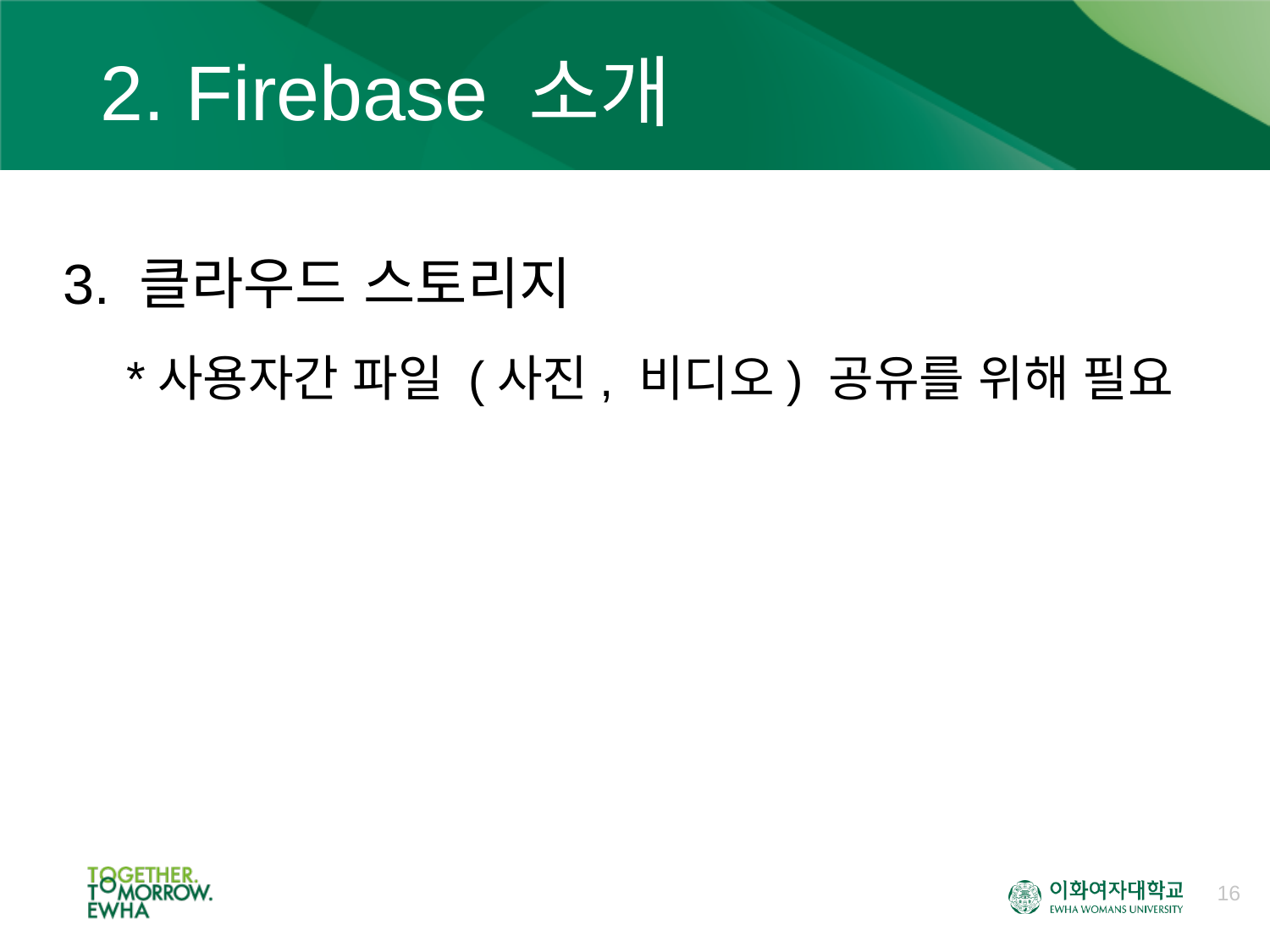

# 2. Firebase 소개
3. 클라우드 스토리지
*사용자간 파일 (사진, 비디오) 공유를 위해 필요

16